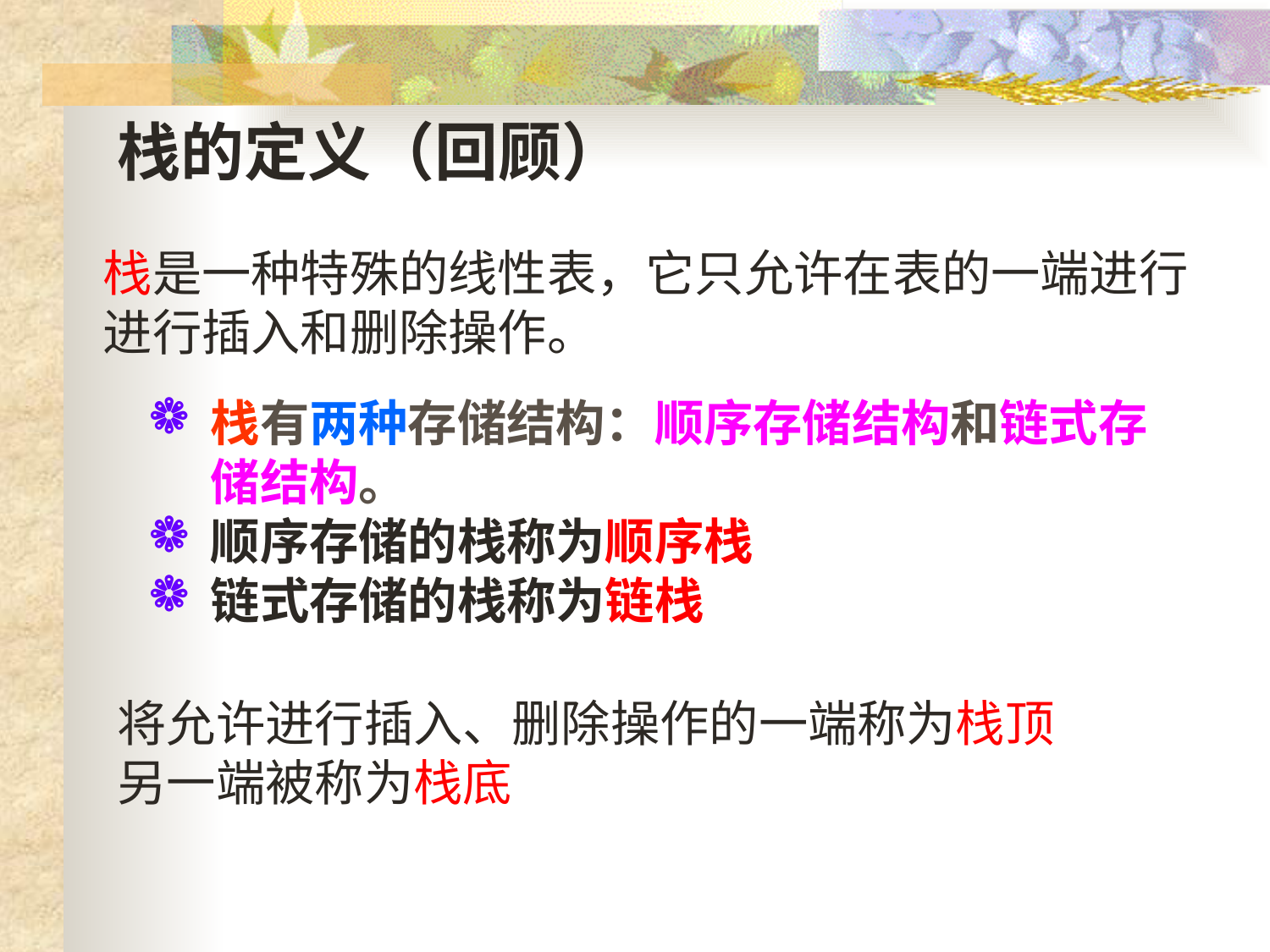

栈的定义（回顾）
栈是一种特殊的线性表，它只允许在表的一端进行进行插入和删除操作。
栈有两种存储结构：顺序存储结构和链式存储结构。
顺序存储的栈称为顺序栈
链式存储的栈称为链栈
将允许进行插入、删除操作的一端称为栈顶
另一端被称为栈底